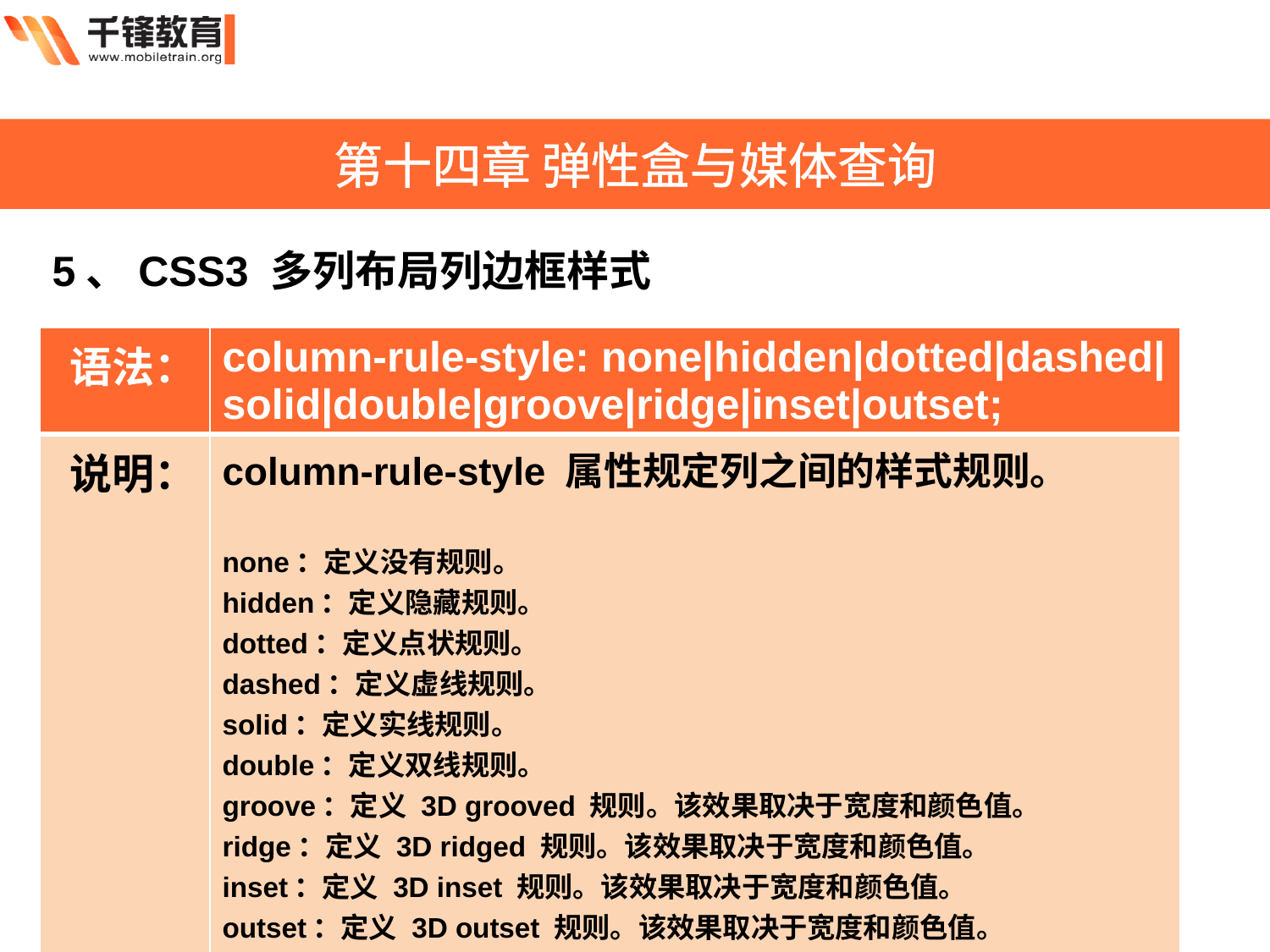

第十四章 弹性盒与媒体查询
5、CSS3 多列布局列边框样式

| 语法： | column-rule-style: none|hidden|dotted|dashed|solid|double|groove|ridge|inset|outset; |
| --- | --- |
| 说明： | column-rule-style 属性规定列之间的样式规则。 none：定义没有规则。 hidden：定义隐藏规则。 dotted：定义点状规则。 dashed：定义虚线规则。 solid：定义实线规则。 double：定义双线规则。 groove：定义 3D grooved 规则。该效果取决于宽度和颜色值。 ridge：定义 3D ridged 规则。该效果取决于宽度和颜色值。 inset：定义 3D inset 规则。该效果取决于宽度和颜色值。 outset：定义 3D outset 规则。该效果取决于宽度和颜色值。 |